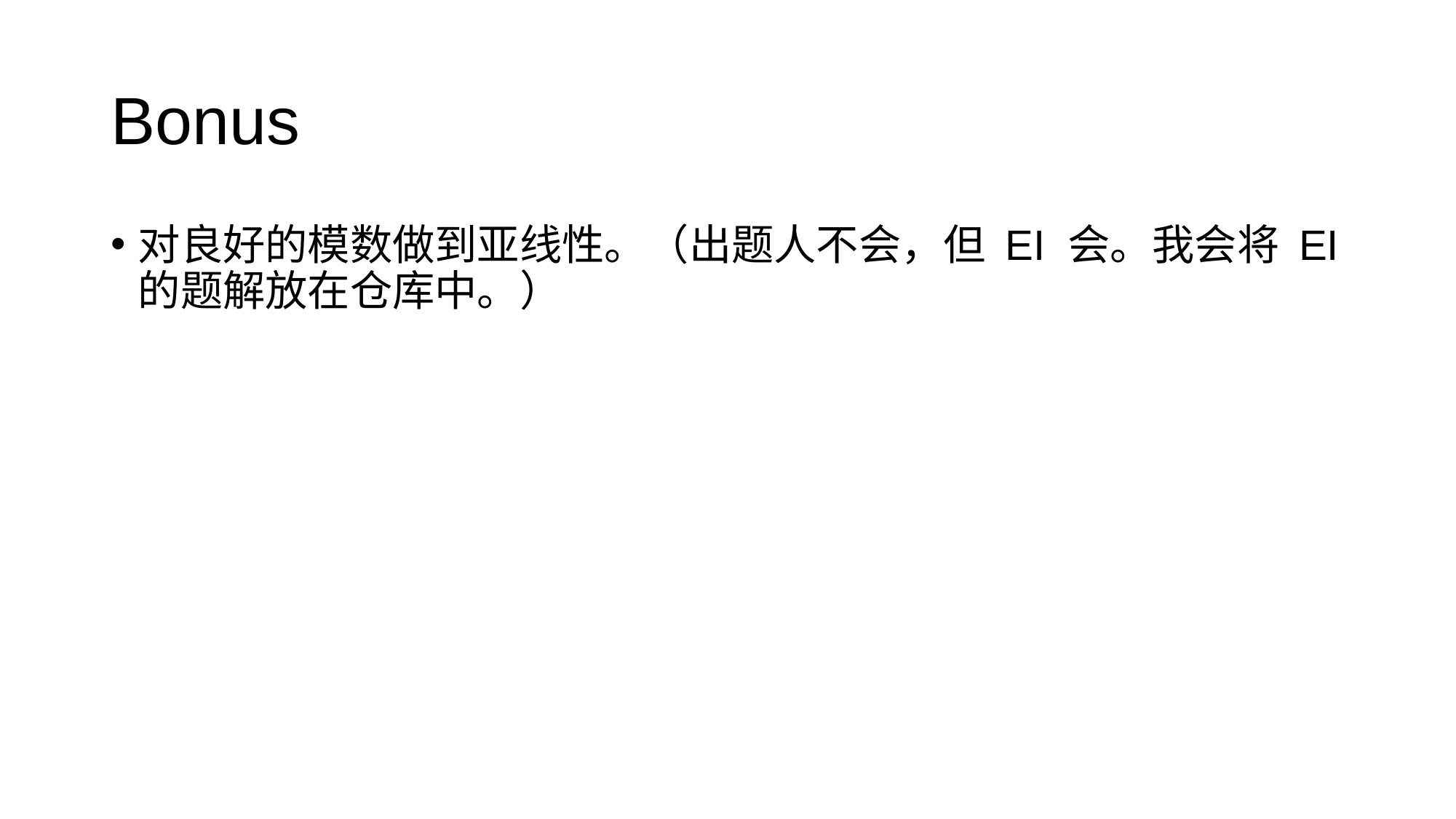

# Bonus
对良好的模数做到亚线性。（出题人不会，但 EI 会。我会将 EI 的题解放在仓库中。）